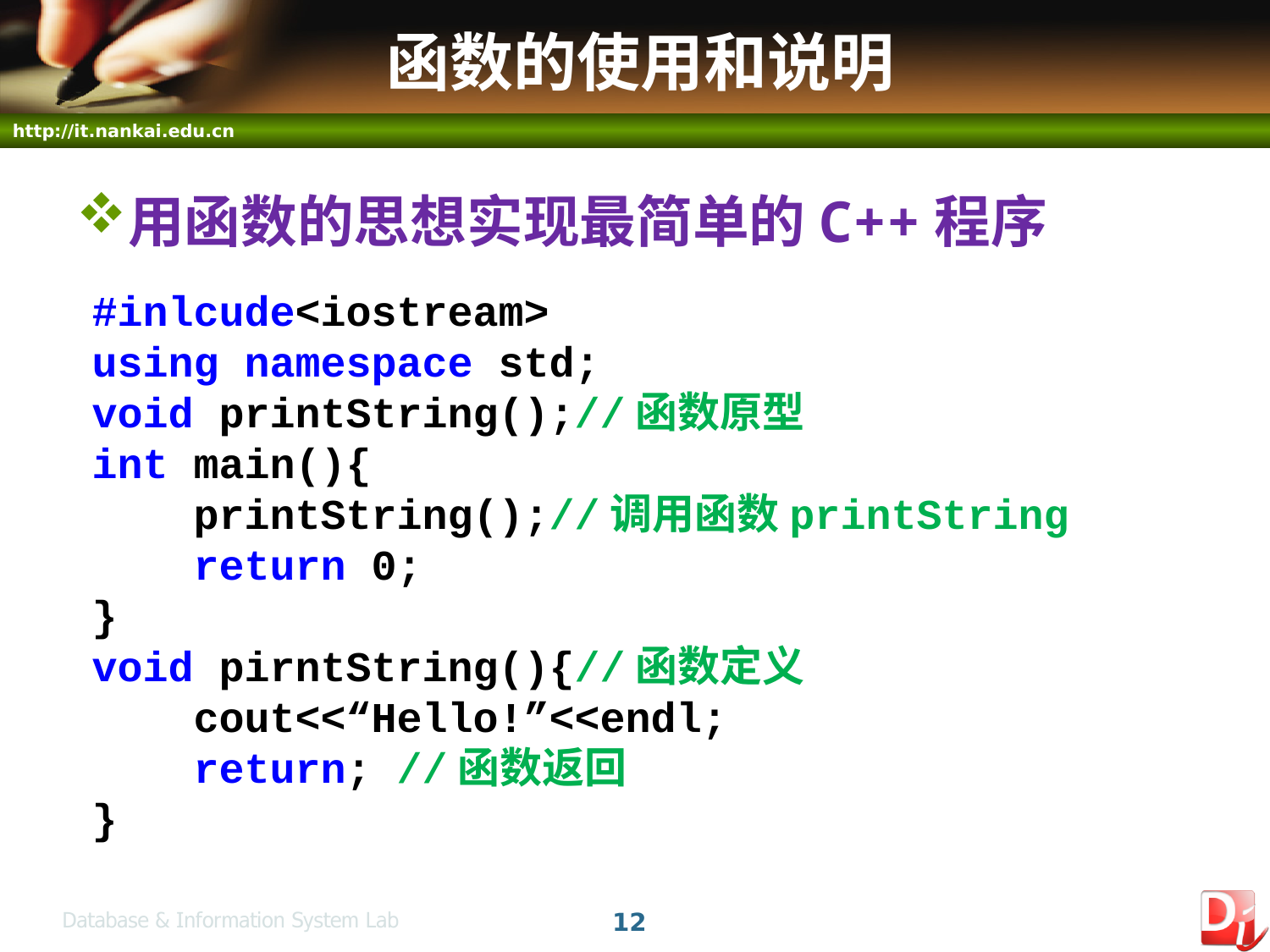

# 函数的使用和说明
用函数的思想实现最简单的C++程序
#inlcude<iostream>
using namespace std;
void printString();//函数原型
int main(){
    printString();//调用函数printString
    return 0;
}
void pirntString(){//函数定义
    cout<<“Hello!”<<endl;
    return; //函数返回
}

12
Database & Information System Lab